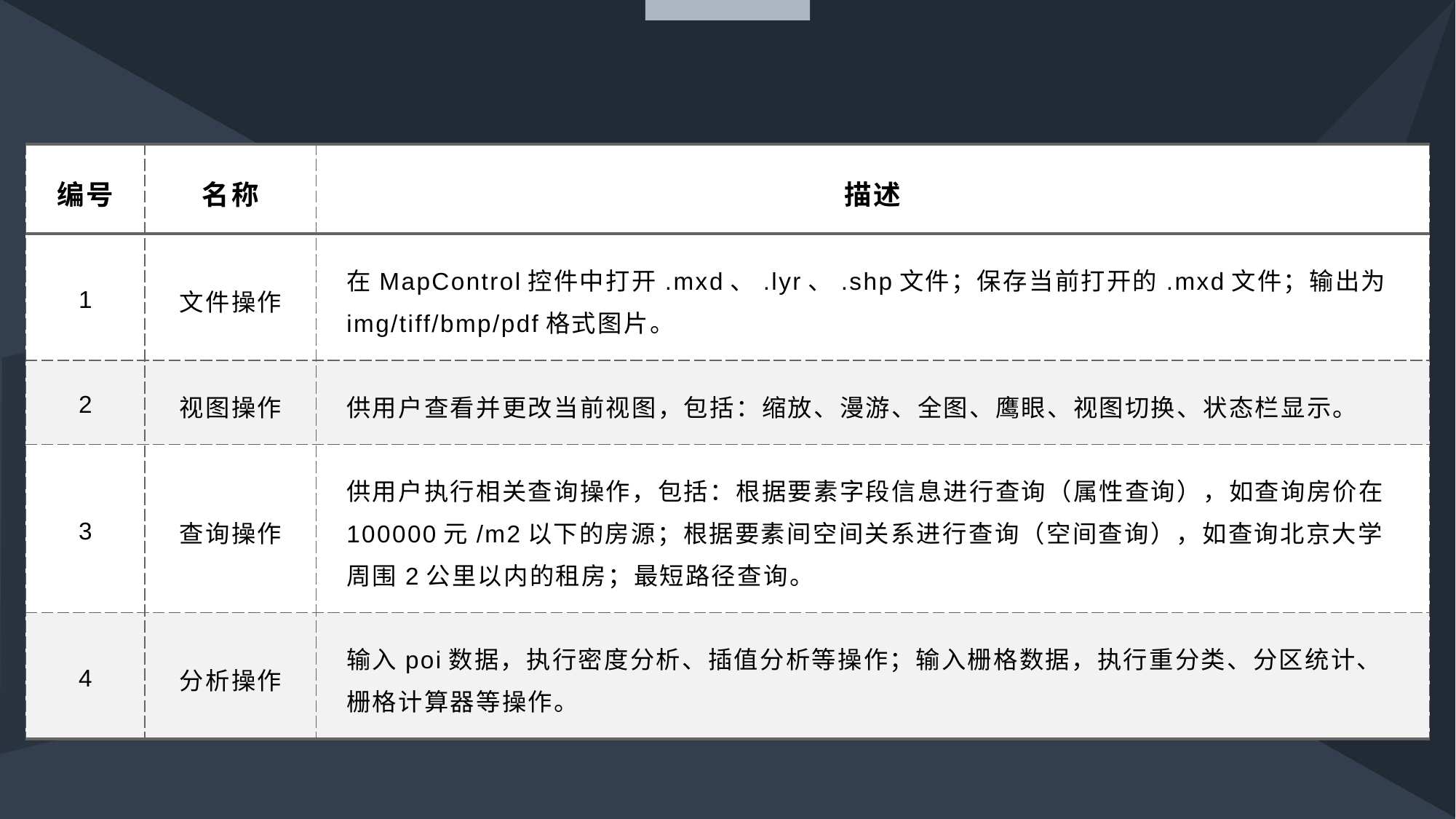

| 编号 | 名称 | 描述 |
| --- | --- | --- |
| 1 | 文件操作 | 在MapControl控件中打开.mxd、.lyr、.shp文件；保存当前打开的.mxd文件；输出为img/tiff/bmp/pdf格式图片。 |
| 2 | 视图操作 | 供用户查看并更改当前视图，包括：缩放、漫游、全图、鹰眼、视图切换、状态栏显示。 |
| 3 | 查询操作 | 供用户执行相关查询操作，包括：根据要素字段信息进行查询（属性查询），如查询房价在100000元/m2以下的房源；根据要素间空间关系进行查询（空间查询），如查询北京大学周围2公里以内的租房；最短路径查询。 |
| 4 | 分析操作 | 输入poi数据，执行密度分析、插值分析等操作；输入栅格数据，执行重分类、分区统计、栅格计算器等操作。 |